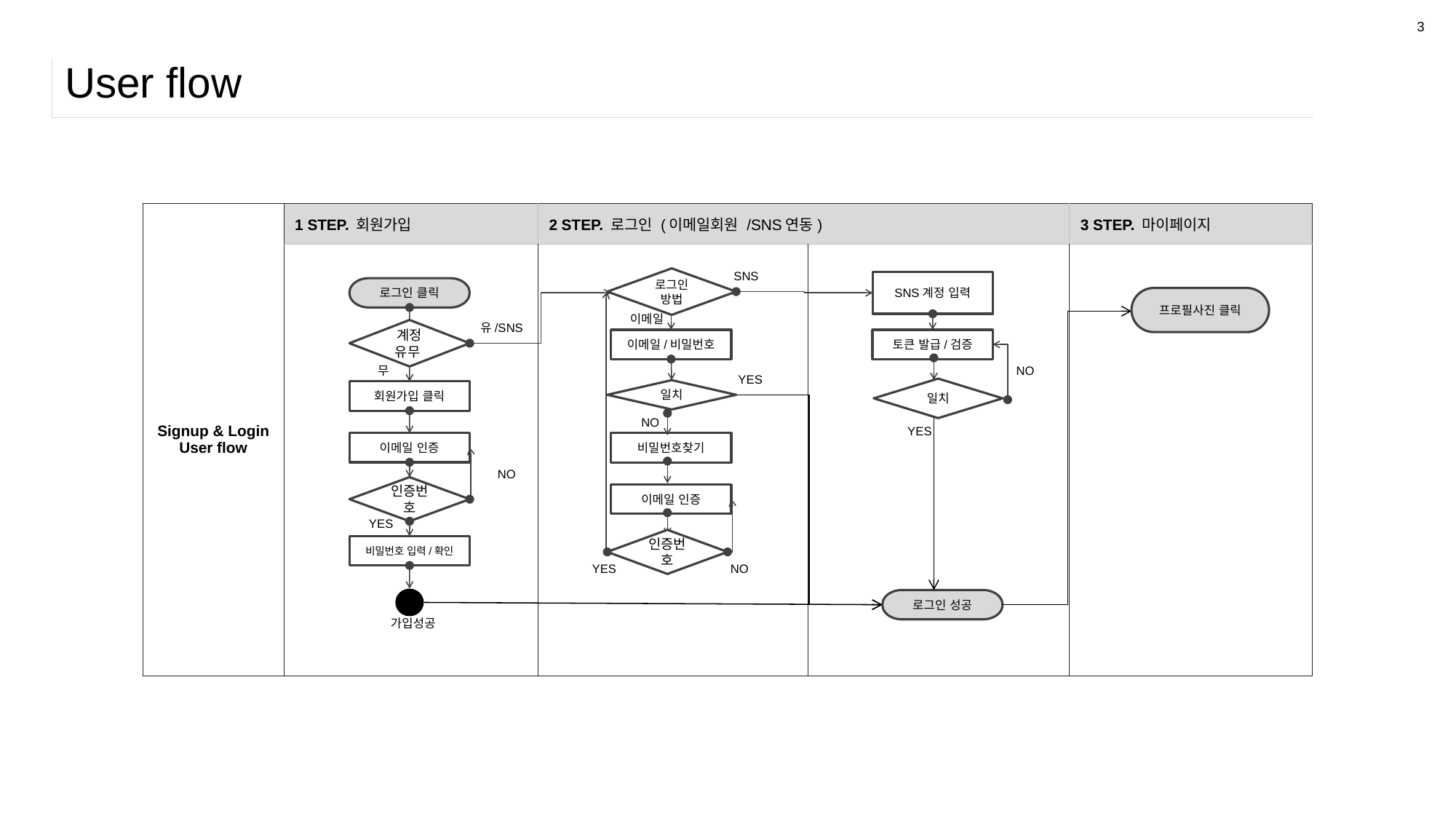

3
# User flow
| Signup & Login User flow | 1 STEP. 회원가입 | 2 STEP. 로그인 (이메일회원 /SNS연동) |  | 3 STEP. 마이페이지 |
| --- | --- | --- | --- | --- |
|  |  |  |  |  |
SNS
로그인방법
SNS계정 입력
로그인 클릭
프로필사진 클릭
이메일
유/SNS
계정 유무
이메일/비밀번호
토큰 발급/검증
무
NO
YES
일치
일치
회원가입 클릭
NO
YES
이메일 인증
비밀번호찾기
NO
인증번호
이메일 인증
YES
인증번호
비밀번호 입력/확인
YES
NO

로그인 성공
가입성공